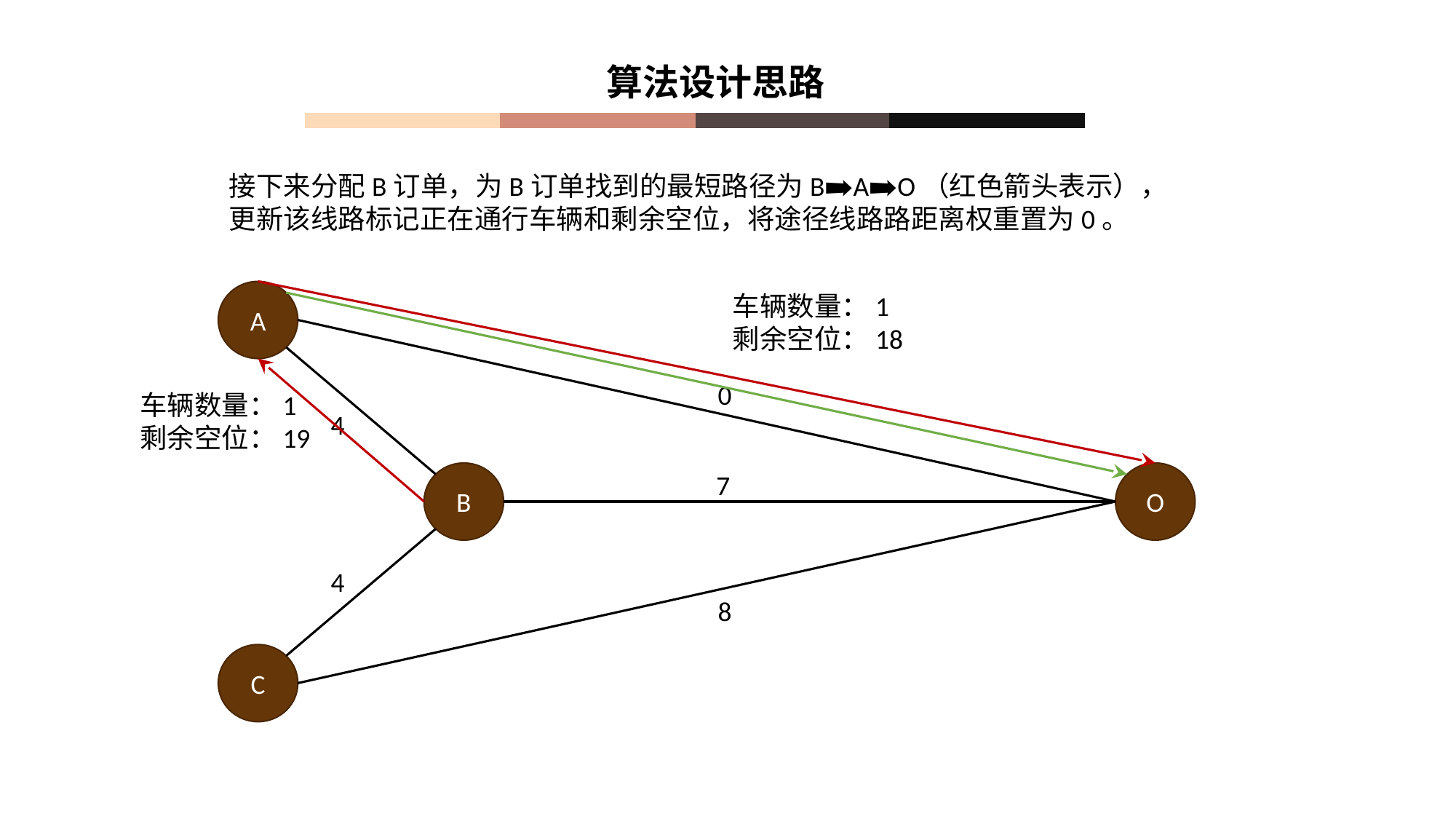

算法设计思路
接下来分配B订单，为B订单找到的最短路径为B➡A➡O（红色箭头表示），更新该线路标记正在通行车辆和剩余空位，将途径线路路距离权重置为0。
A
车辆数量：1
剩余空位：18
0
车辆数量：1
剩余空位：19
4

B
7
O
4

8

C